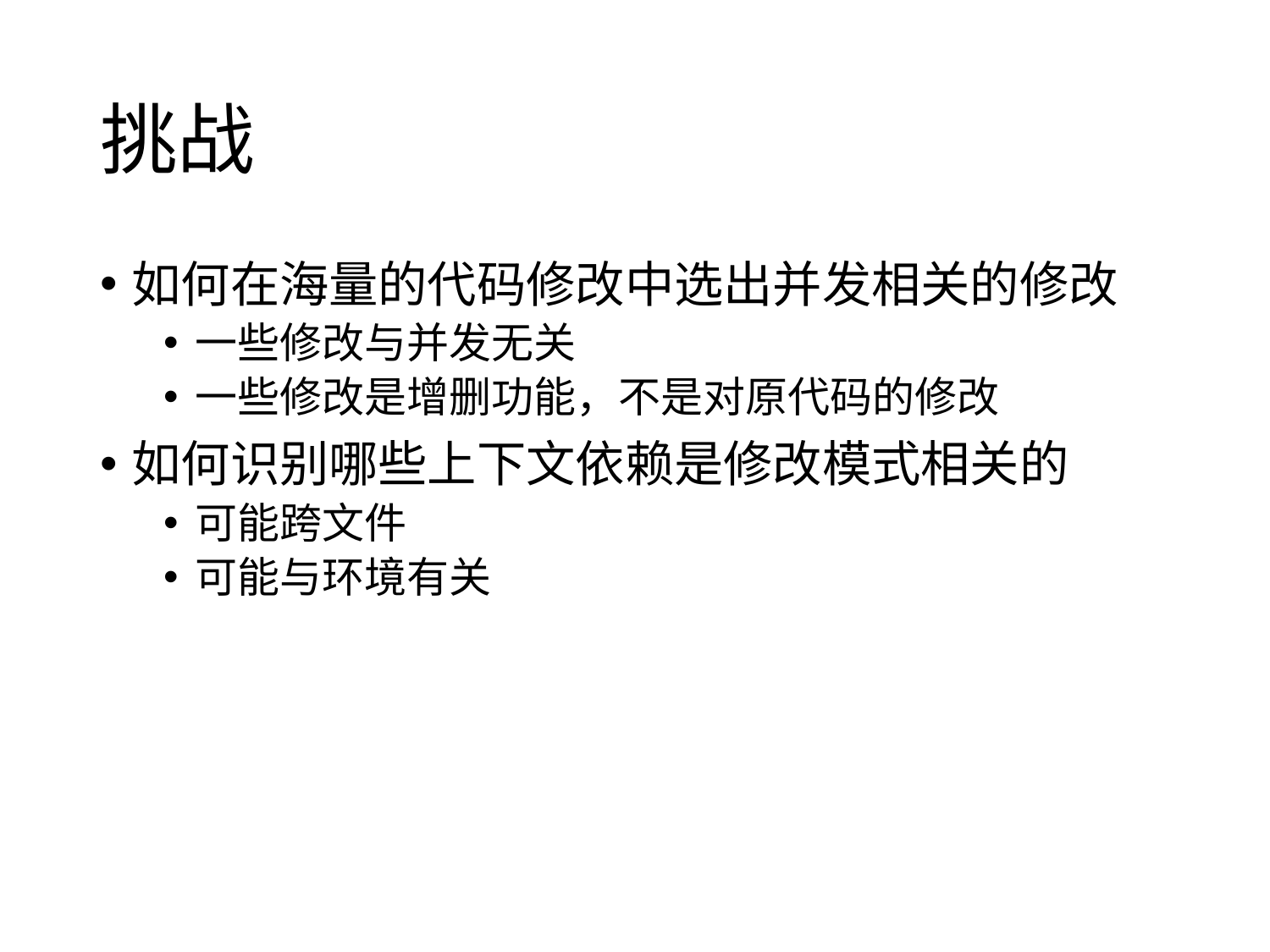

# 挑战
如何在海量的代码修改中选出并发相关的修改
一些修改与并发无关
一些修改是增删功能，不是对原代码的修改
如何识别哪些上下文依赖是修改模式相关的
可能跨文件
可能与环境有关